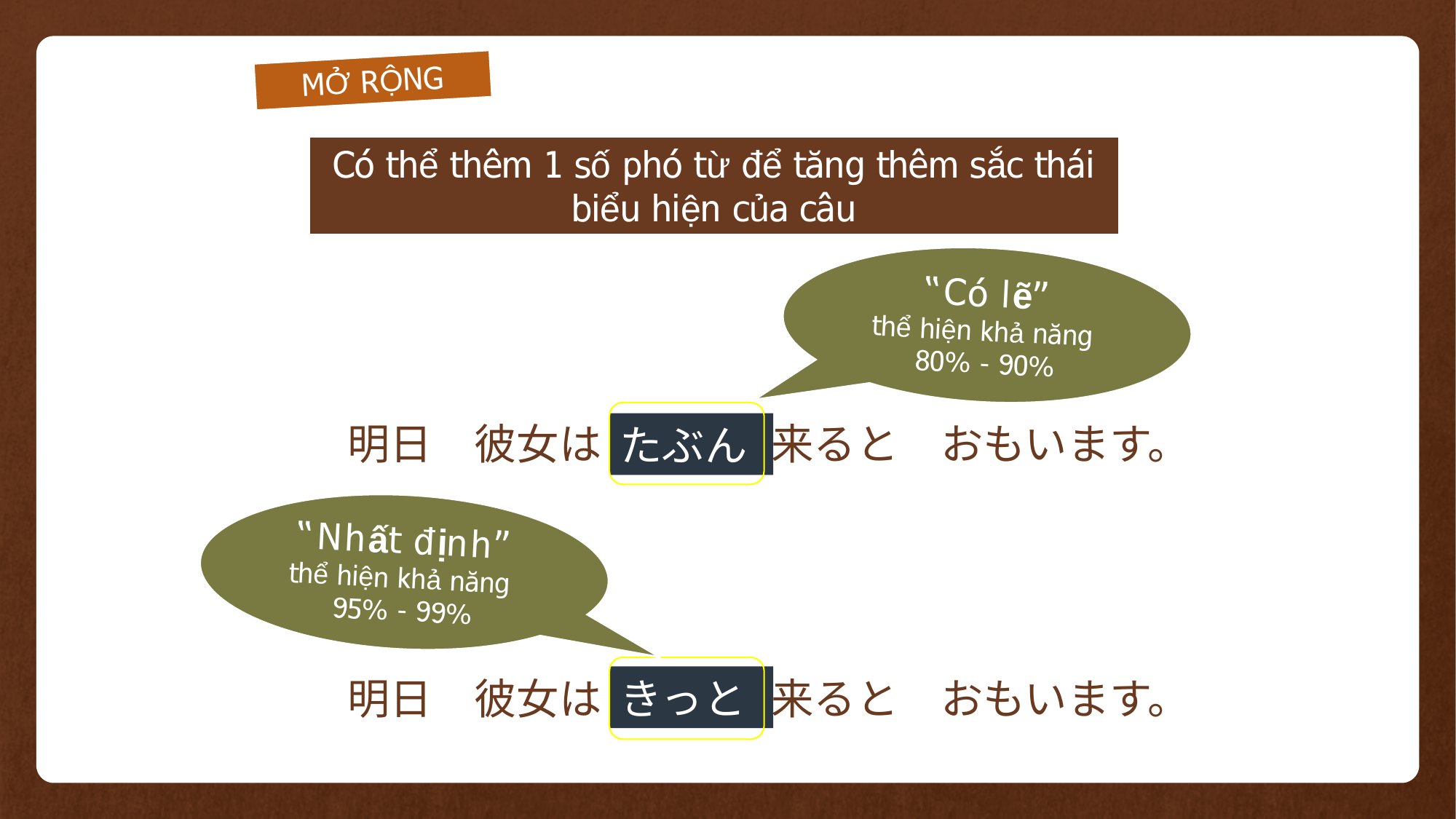

MỞ RỘNG
Có thể thêm 1 số phó từ để tăng thêm sắc thái biểu hiện của câu
“Có lẽ”
thể hiện khả năng
80% - 90%

明日　彼女は　　　　来ると　おもいます。
たぶん
“Nhất định”
thể hiện khả năng
95% - 99%

明日　彼女は　　　　来ると　おもいます。
きっと